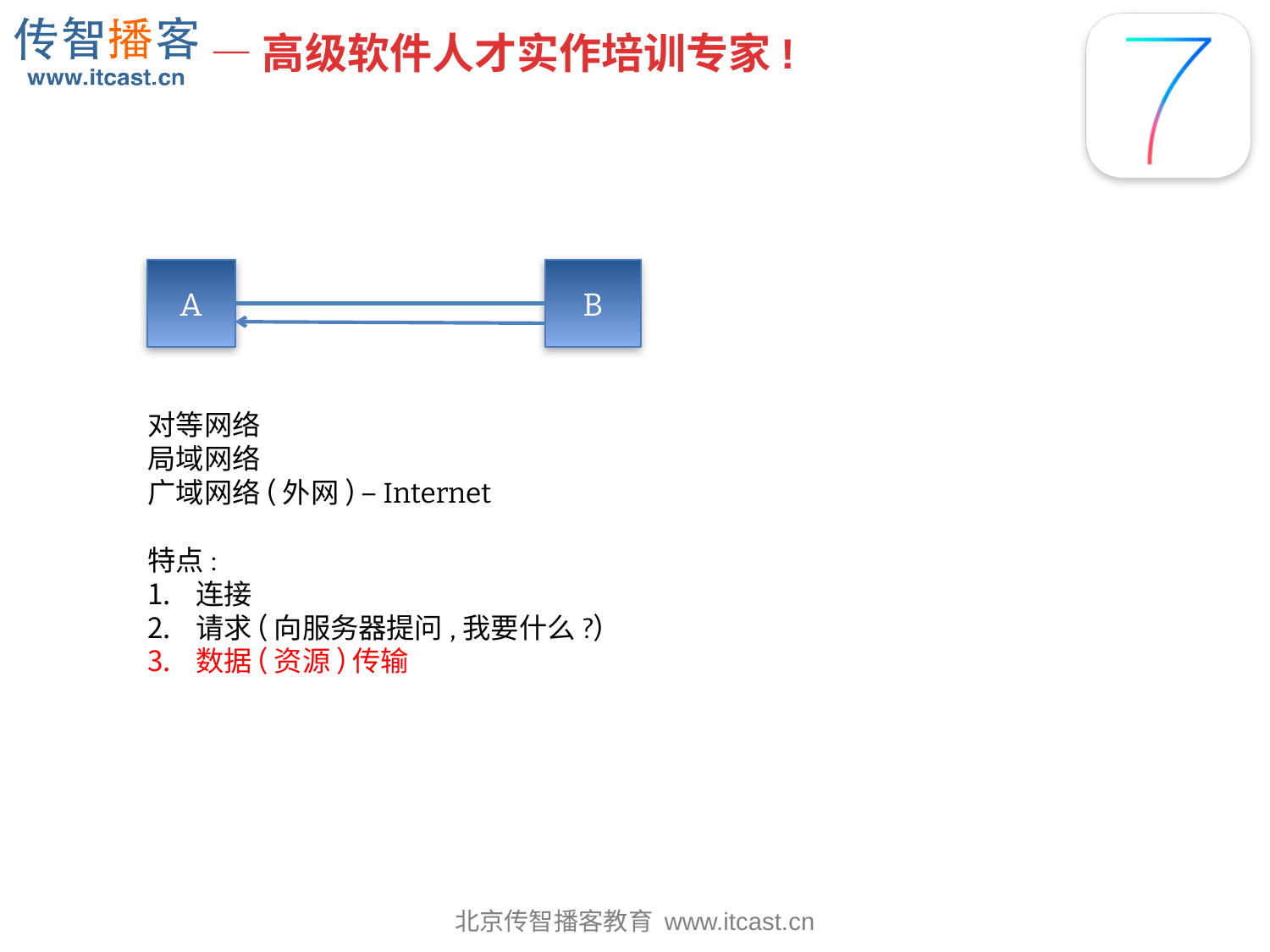

A
B
对等网络
局域网络
广域网络(外网) – Internet

特点:
连接
请求(向服务器提问,我要什么?)
数据(资源)传输